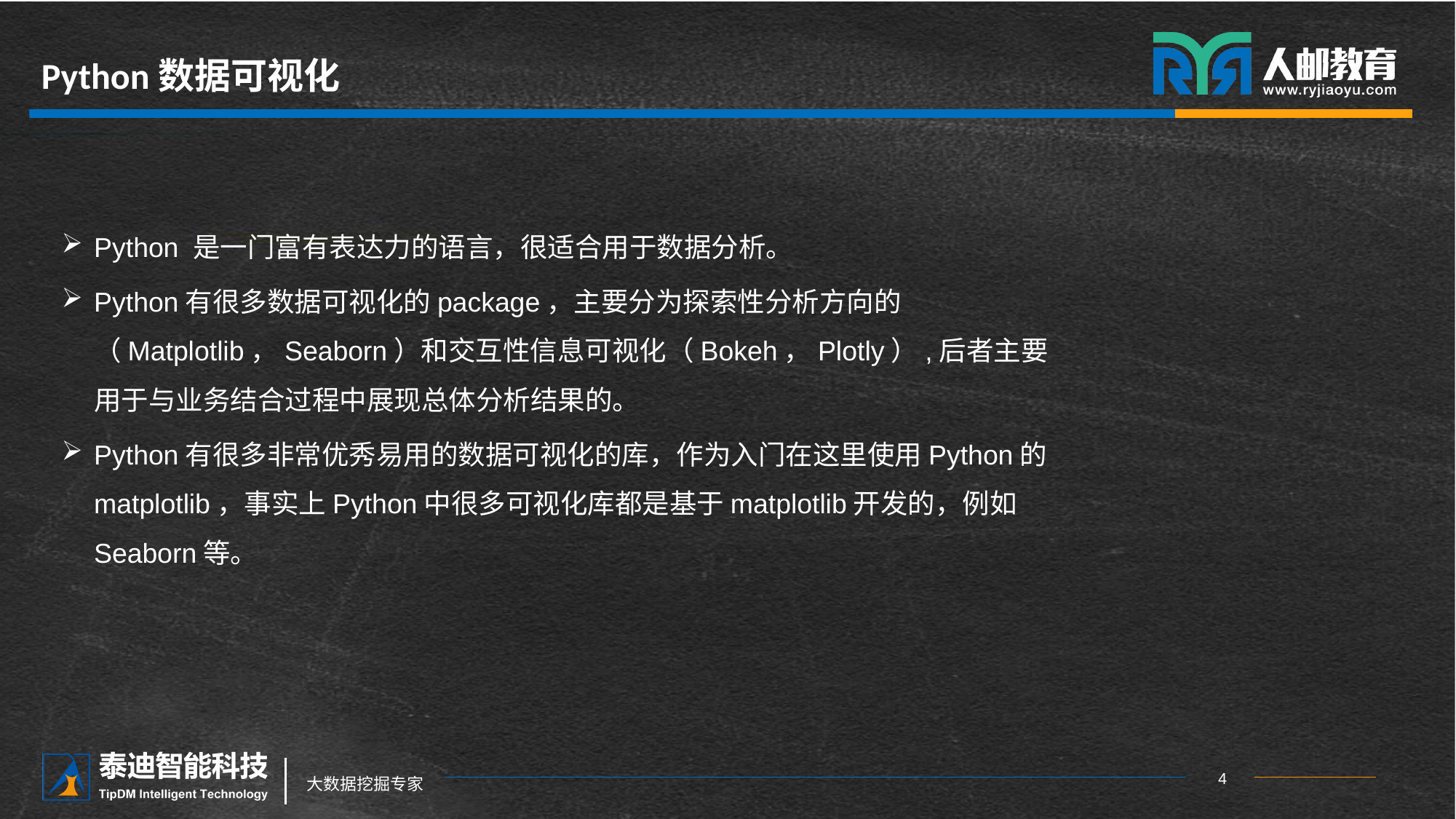

# Python数据可视化

Python 是一门富有表达力的语言，很适合用于数据分析。
Python有很多数据可视化的package，主要分为探索性分析方向的（Matplotlib，Seaborn）和交互性信息可视化（Bokeh，Plotly）,后者主要用于与业务结合过程中展现总体分析结果的。
Python有很多非常优秀易用的数据可视化的库，作为入门在这里使用Python的matplotlib，事实上Python中很多可视化库都是基于matplotlib开发的，例如Seaborn等。